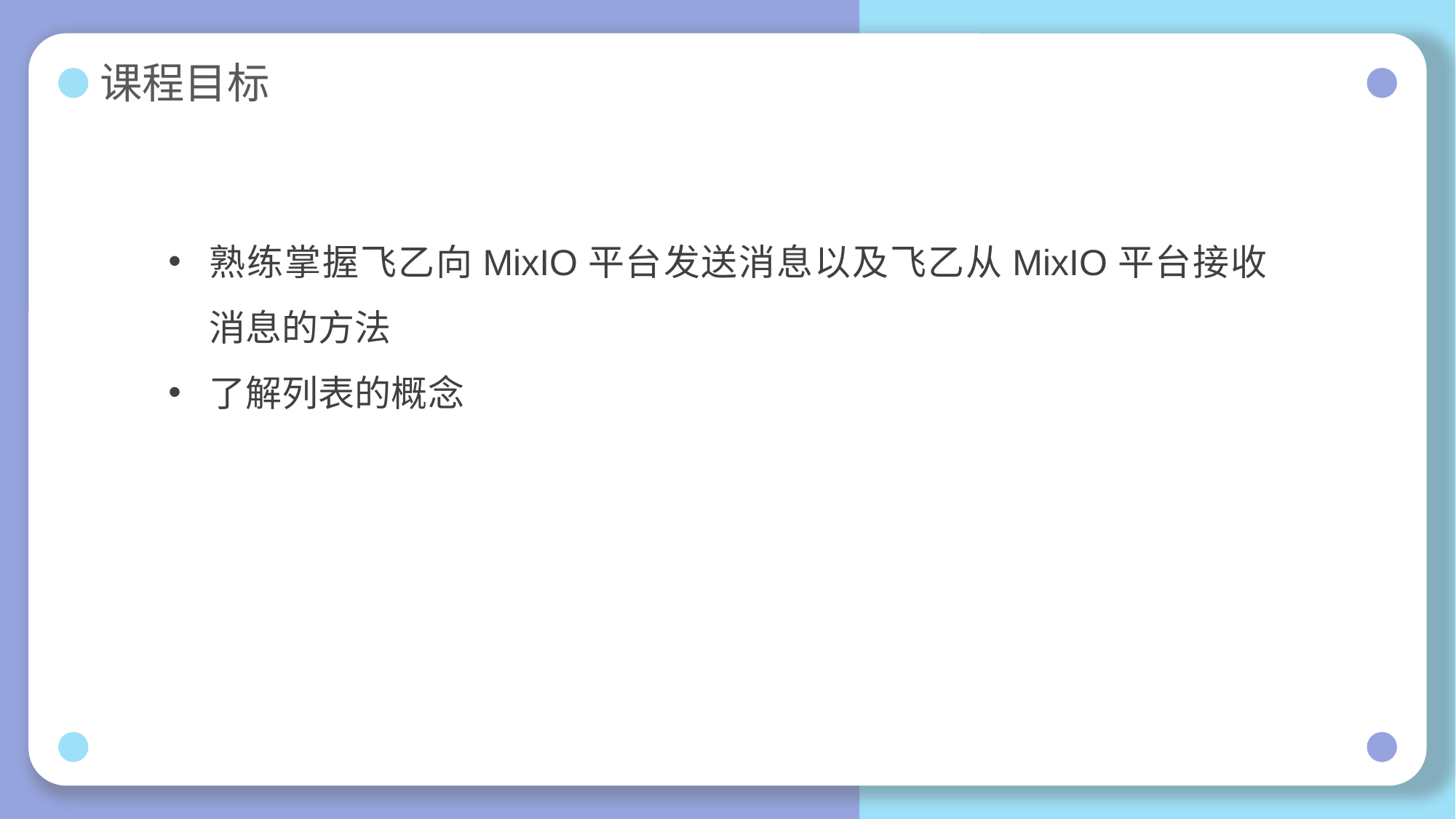

# 课程目标
熟练掌握飞乙向MixIO平台发送消息以及飞乙从MixIO平台接收消息的方法
了解列表的概念